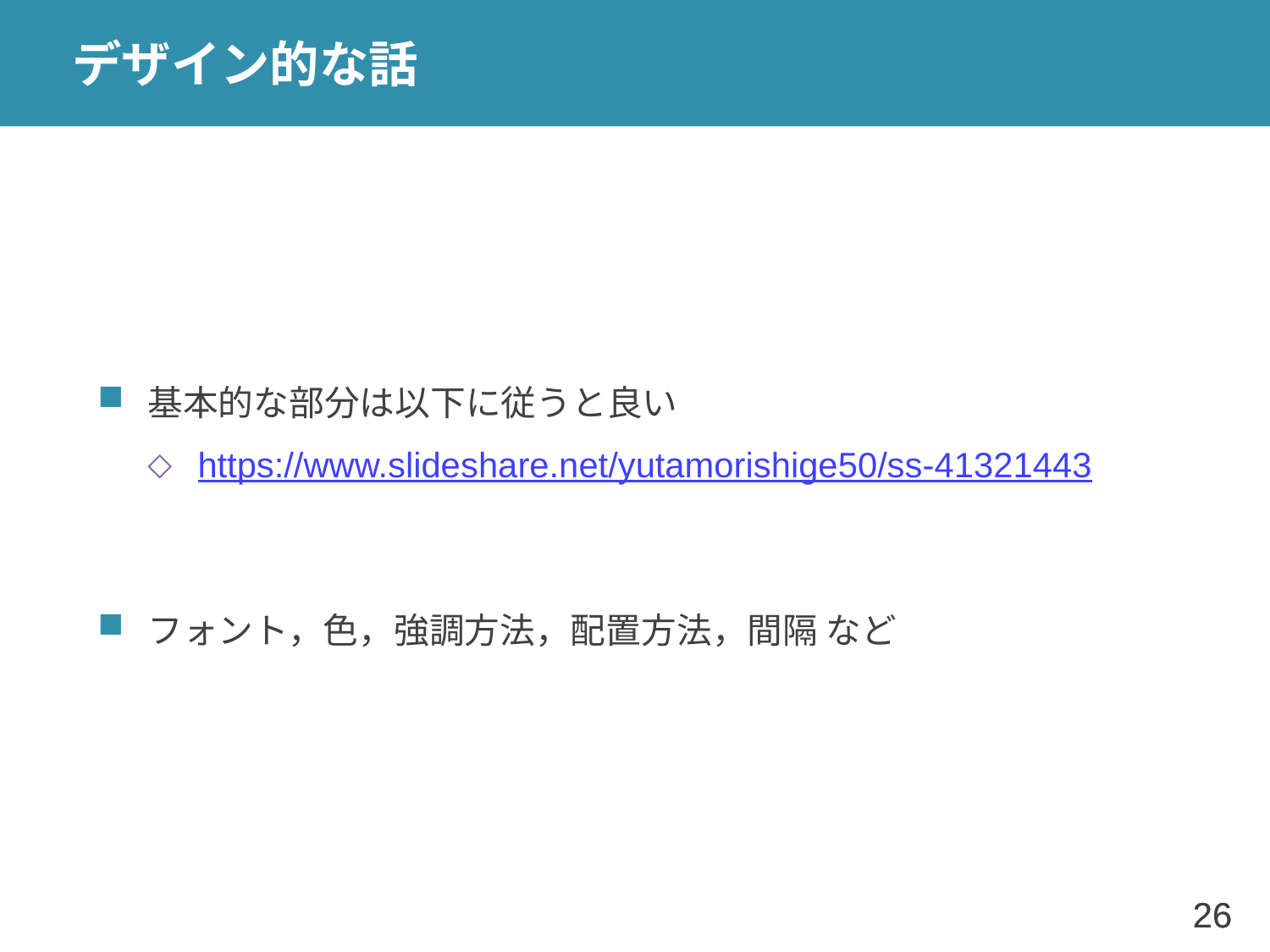

# デザイン的な話
基本的な部分は以下に従うと良い
https://www.slideshare.net/yutamorishige50/ss-41321443

フォント，色，強調方法，配置方法，間隔 など